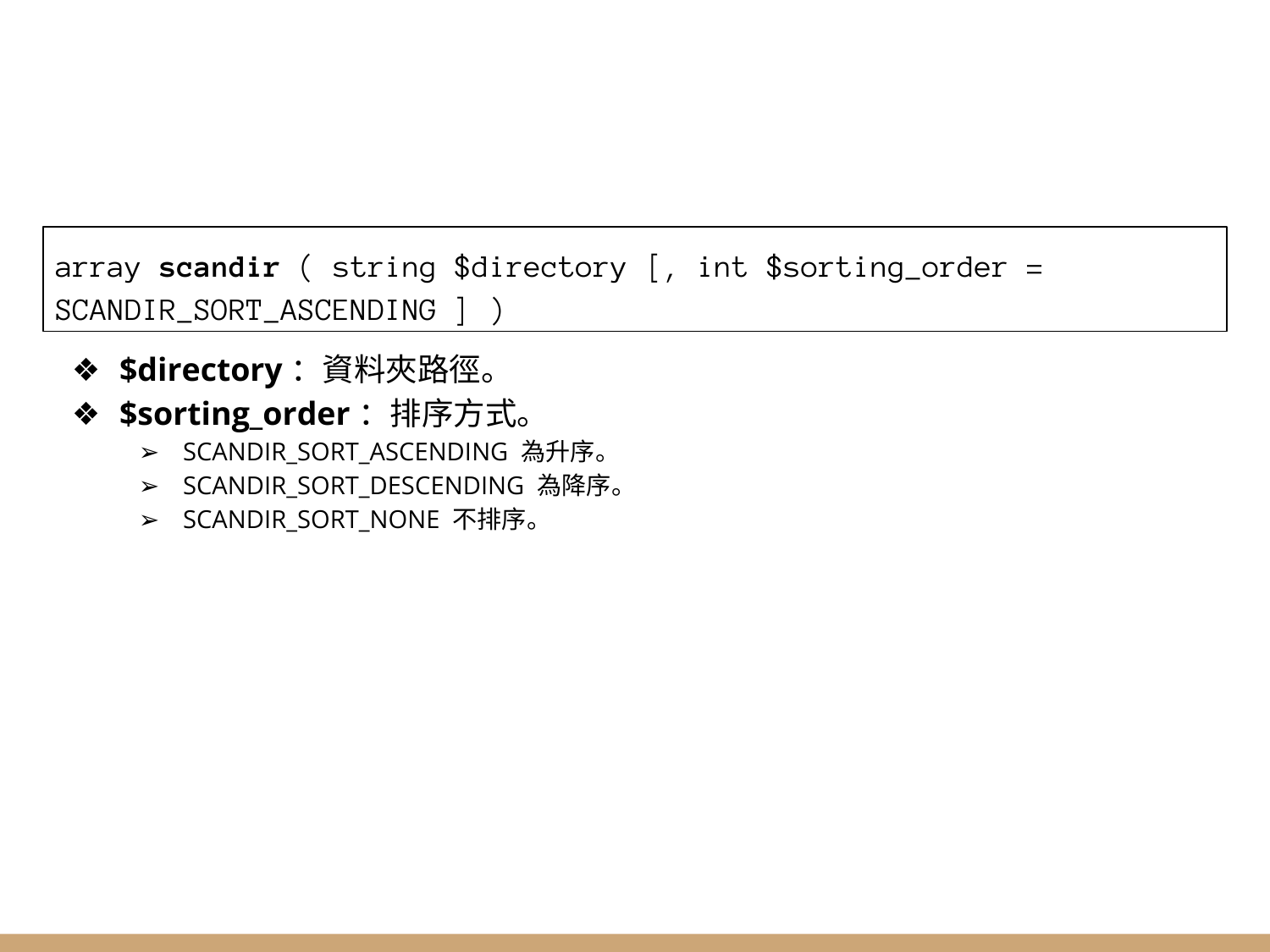

#
array scandir ( string $directory [, int $sorting_order = SCANDIR_SORT_ASCENDING ] )
$directory：資料夾路徑。
$sorting_order：排序方式。
SCANDIR_SORT_ASCENDING 為升序。
SCANDIR_SORT_DESCENDING 為降序。
SCANDIR_SORT_NONE 不排序。